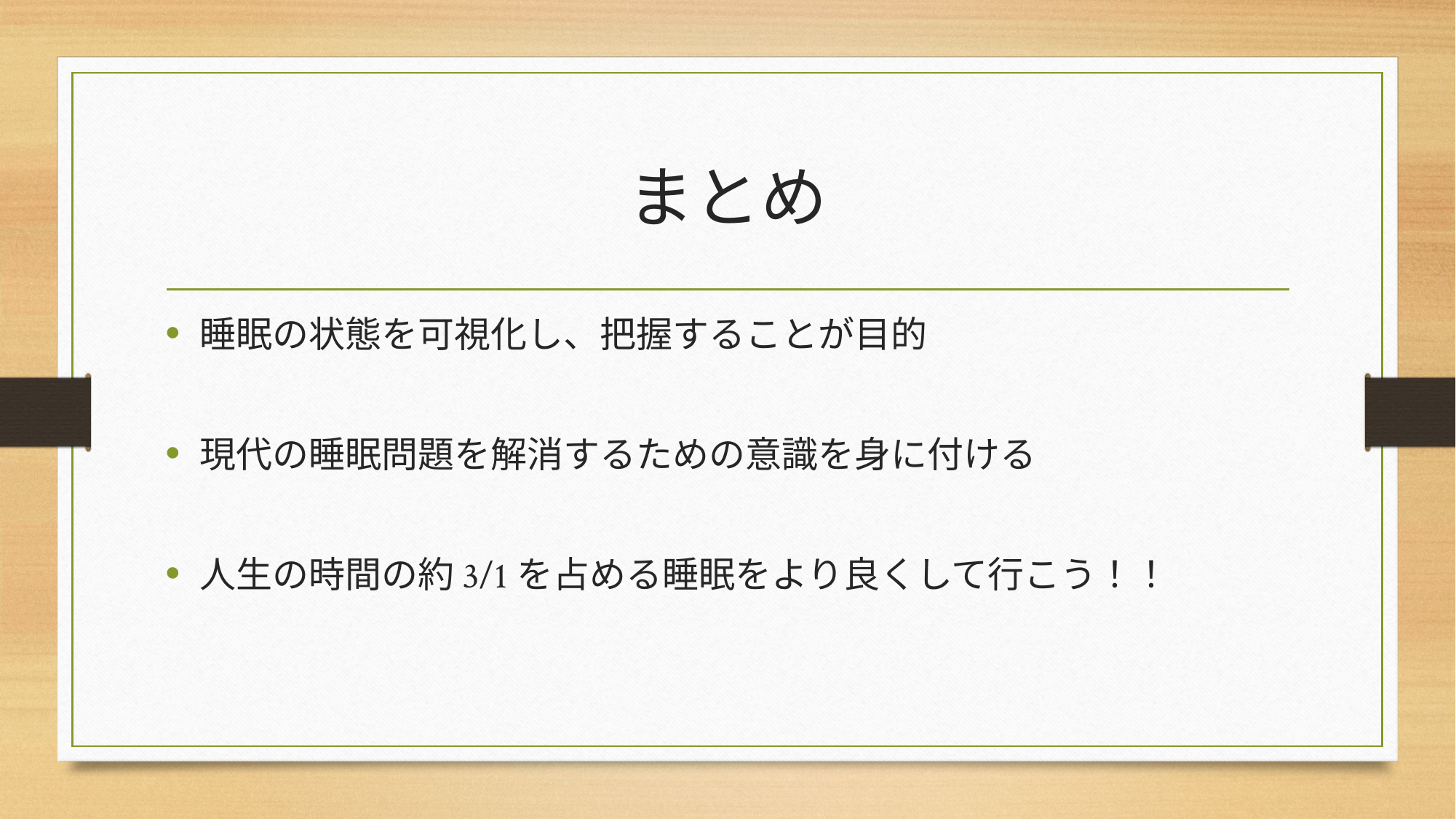

# まとめ
睡眠の状態を可視化し、把握することが目的

現代の睡眠問題を解消するための意識を身に付ける

人生の時間の約3/1を占める睡眠をより良くして行こう！！